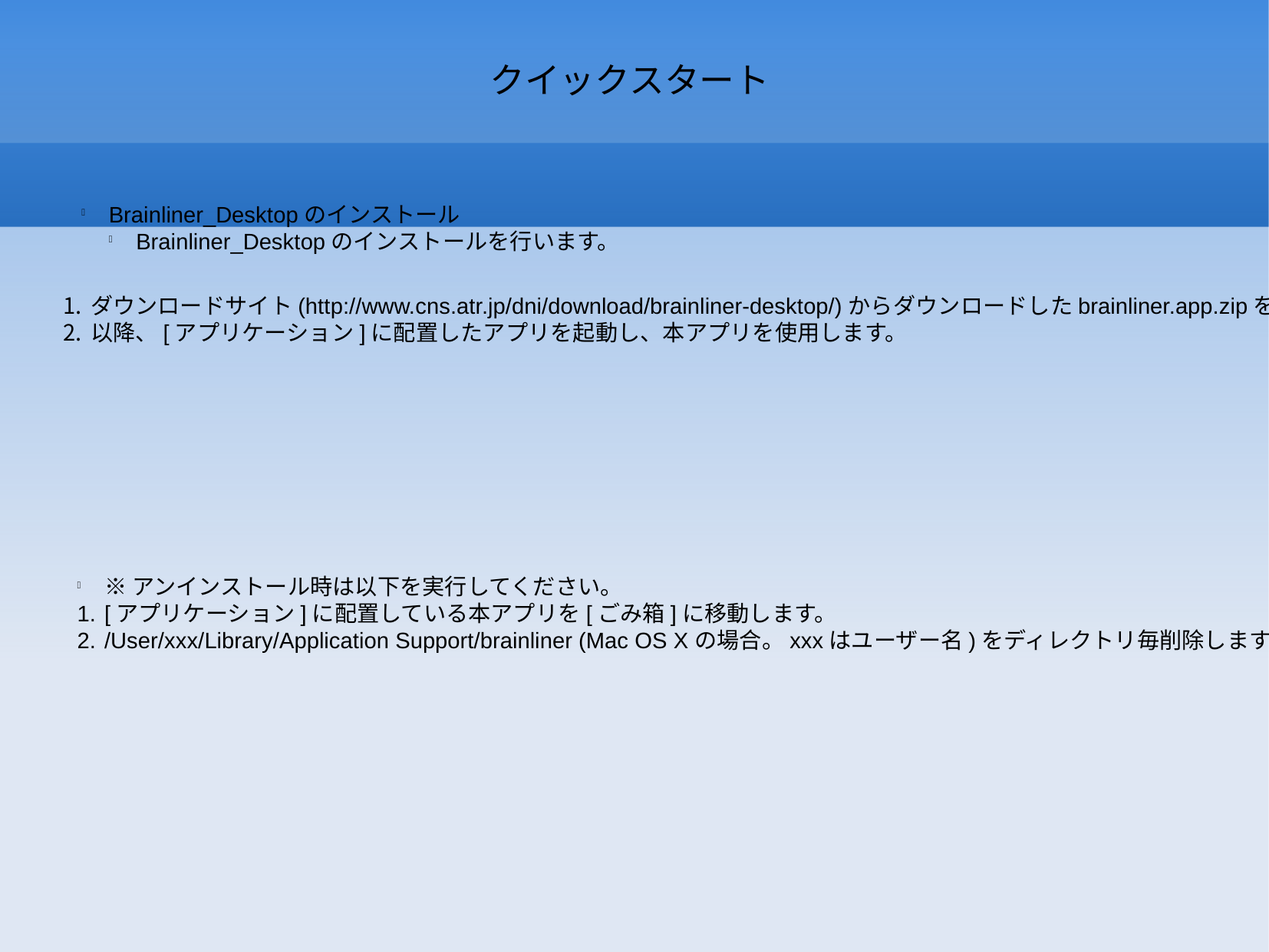

クイックスタート
Brainliner_Desktopのインストール
Brainliner_Desktopのインストールを行います。

ダウンロードサイト(http://www.cns.atr.jp/dni/download/brainliner-desktop/)からダウンロードしたbrainliner.app.zipを解凍し、brainliner.appを[アプリケーション]に配置します。
以降、[アプリケーション]に配置したアプリを起動し、本アプリを使用します。

※アンインストール時は以下を実行してください。
[アプリケーション]に配置している本アプリを[ごみ箱]に移動します。
/User/xxx/Library/Application Support/brainliner (Mac OS Xの場合。xxxはユーザー名)をディレクトリ毎削除します。